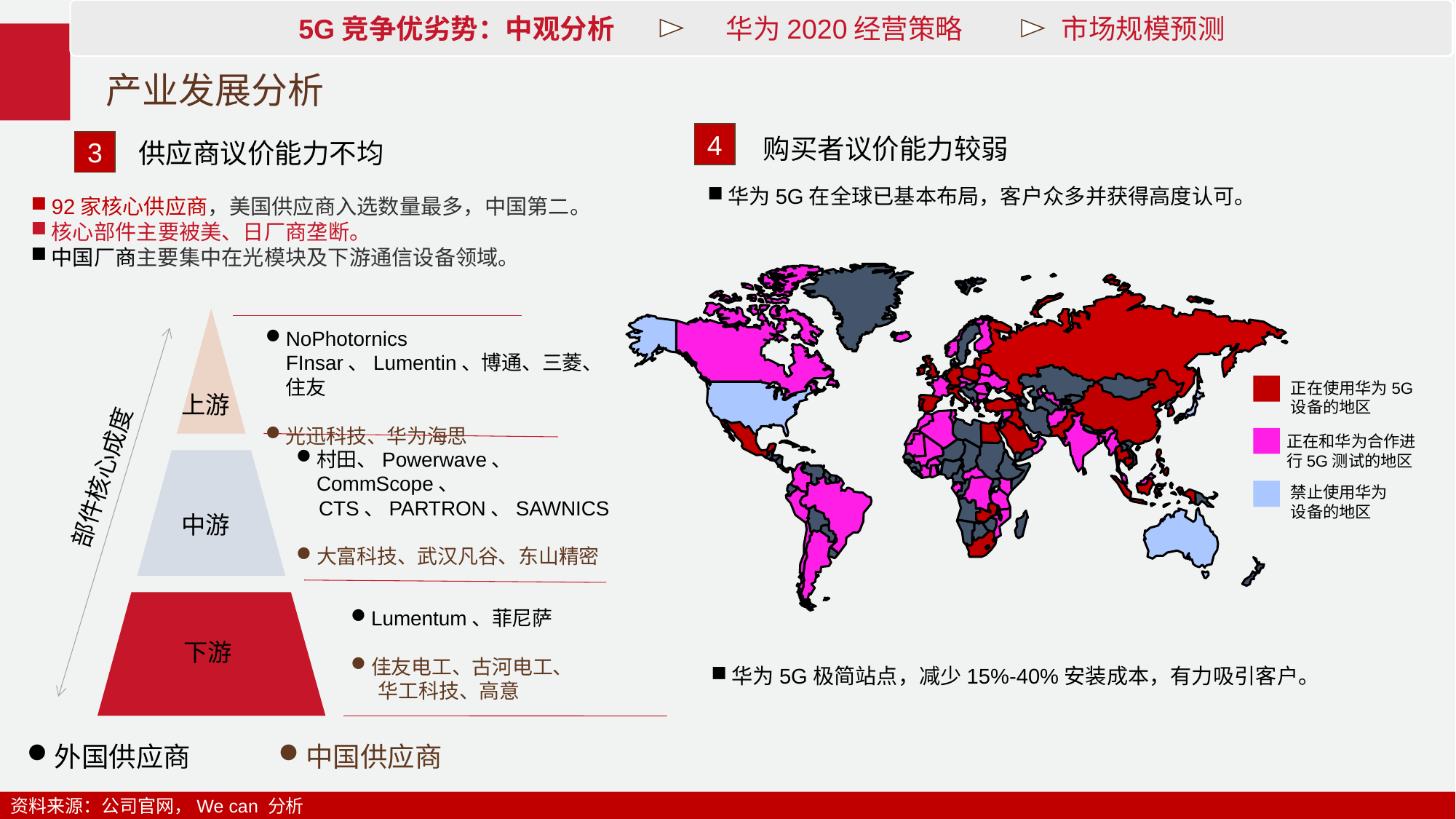

5G竞争优劣势：中观分析                  华为2020经营策略                市场规模预测

5G竞争优劣势                     华为2020经营策略：供应策略             市场规模预测

# 产业发展分析
4
购买者议价能力较弱
3
供应商议价能力不均
华为5G在全球已基本布局，客户众多并获得高度认可。

92家核心供应商，美国供应商入选数量最多，中国第二。
核心部件主要被美、日厂商垄断。
中国厂商主要集中在光模块及下游通信设备领域。

NoPhotornics FInsar、Lumentin、博通、三菱、住友

光迅科技、华为海思

正在使用华为5G
设备的地区

正在和华为合作进
行5G测试的地区

禁止使用华为
设备的地区

上游
村田、Powerwave、   CommScope、
    CTS、PARTRON、SAWNICS

大富科技、武汉凡谷、东山精密

部件核心成度
中游
Lumentum、菲尼萨

佳友电工、古河电工、
     华工科技、高意

下游
华为5G极简站点，减少15%-40%安装成本，有力吸引客户。
外国供应商
中国供应商
资料来源：公司官网，We can 分析